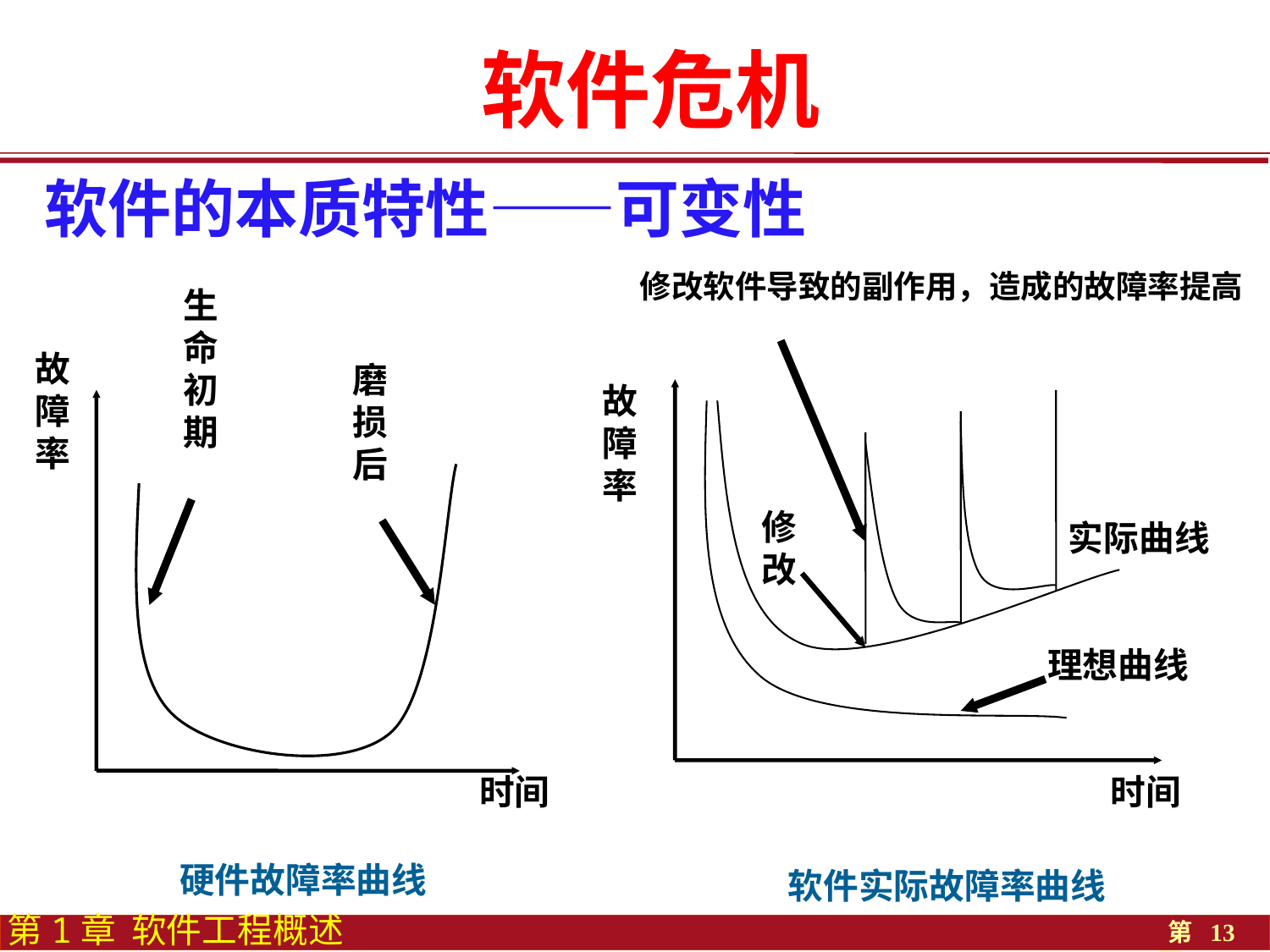

软件危机
# 软件的本质特性——可变性
修改软件导致的副作用，造成的故障率提高
生命初期
故障率
磨损后

时间

故障率

修改
实际曲线

理想曲线

时间
硬件故障率曲线
软件实际故障率曲线